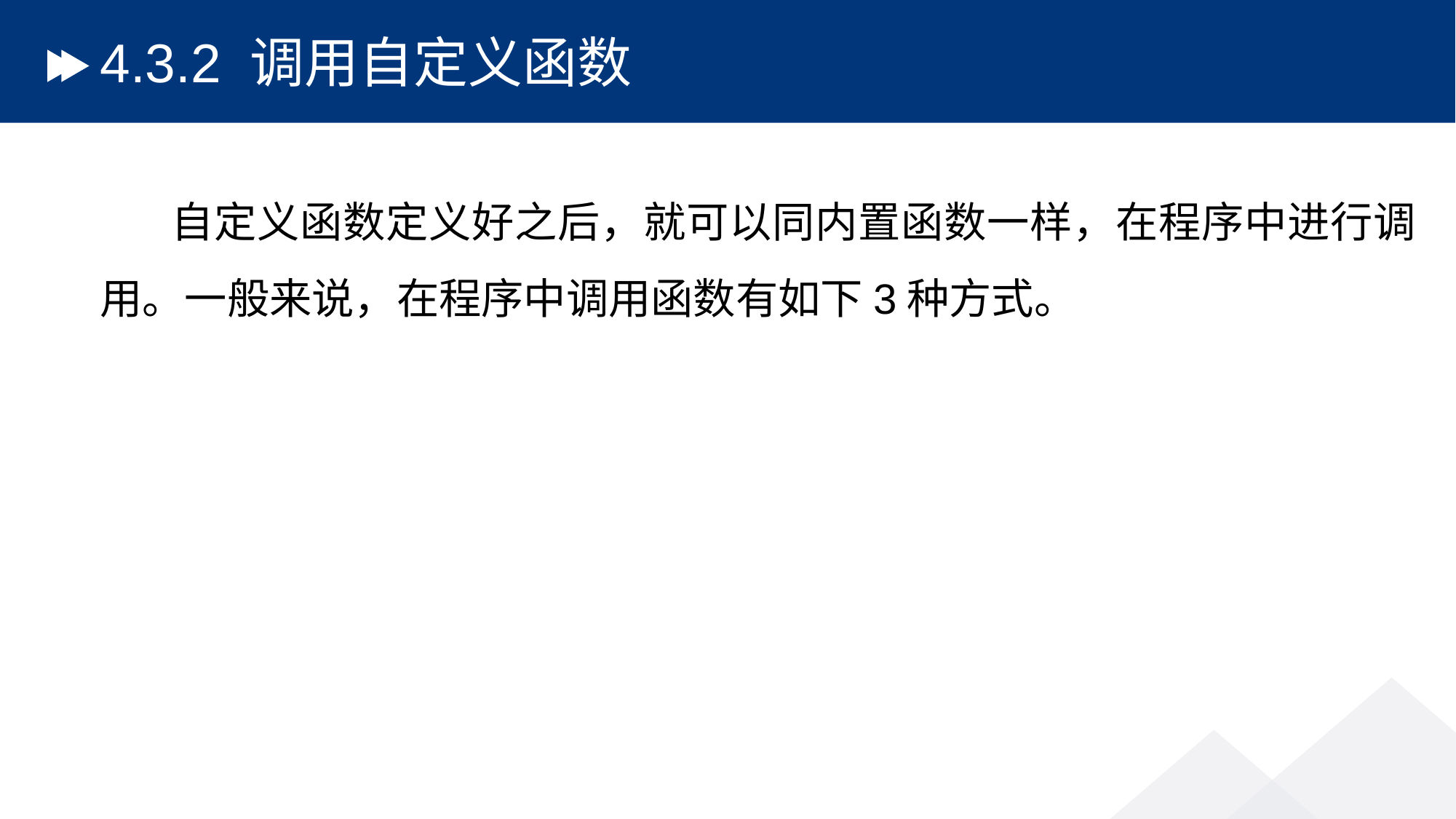

# 4.3.2 调用自定义函数
      自定义函数定义好之后，就可以同内置函数一样，在程序中进行调用。一般来说，在程序中调用函数有如下3种方式。